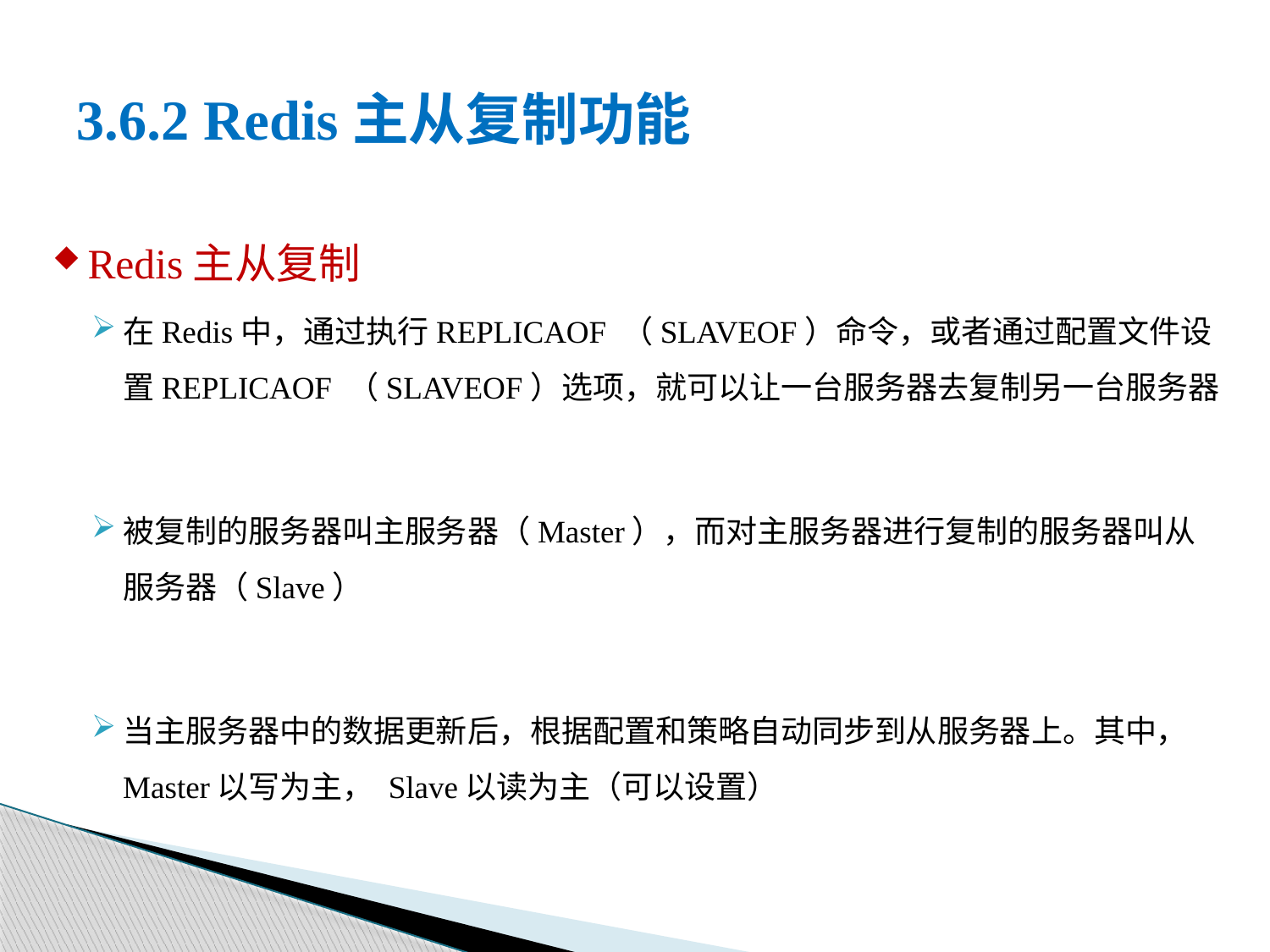

# 3.6.2 Redis主从复制功能
Redis主从复制
在Redis中，通过执行replicaof （SLAVEOF）命令，或者通过配置文件设置replicaof （SLAVEOF）选项，就可以让一台服务器去复制另一台服务器

被复制的服务器叫主服务器（Master），而对主服务器进行复制的服务器叫从服务器（Slave）

当主服务器中的数据更新后，根据配置和策略自动同步到从服务器上。其中， Master以写为主， Slave以读为主（可以设置）